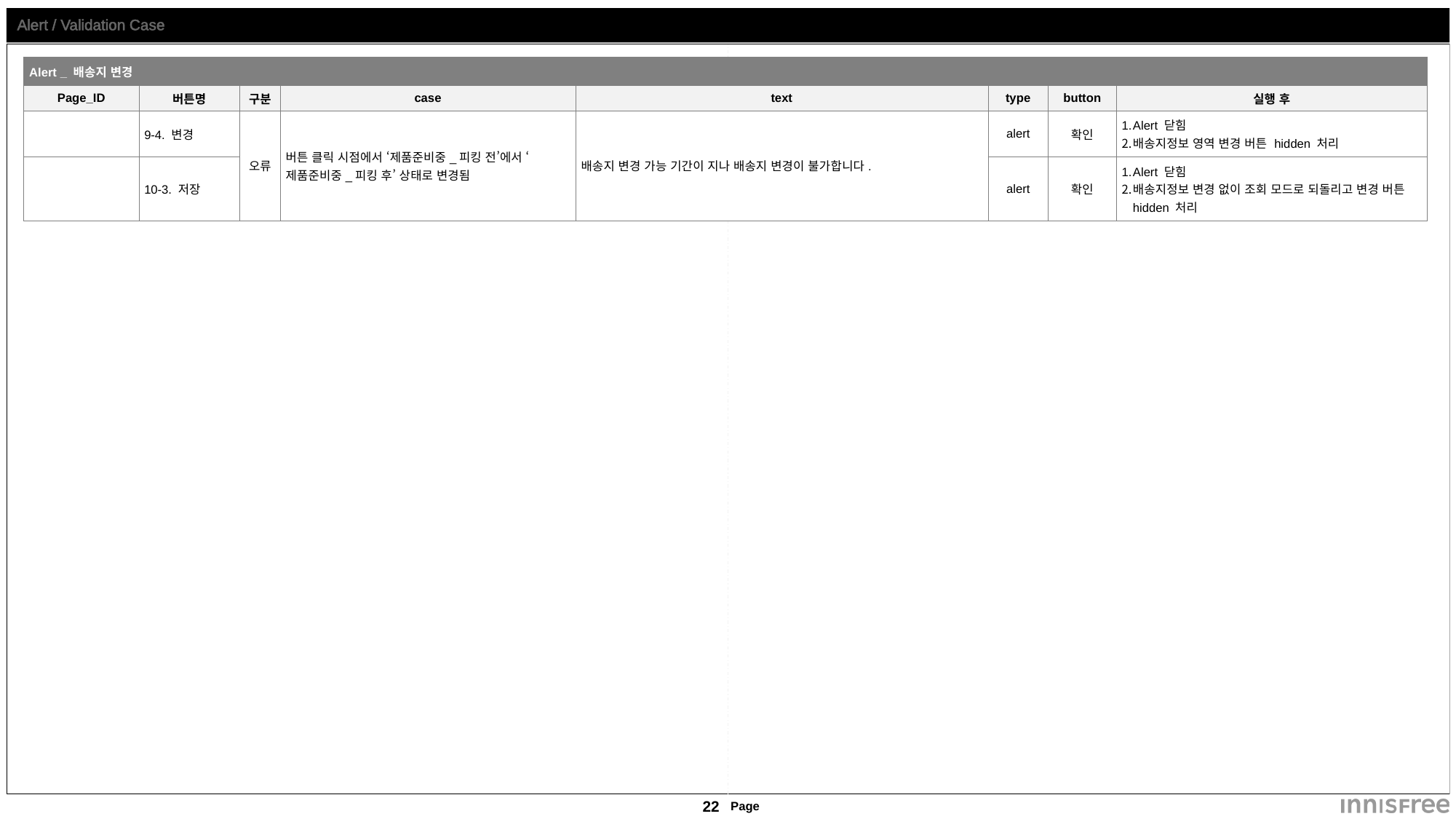

# Alert / Validation Case
| Alert \_ 배송지 변경 |  |  |  |  |  |  |  |
| --- | --- | --- | --- | --- | --- | --- | --- |
| Page\_ID | 버튼명 | 구분 | case | text | type | button | 실행 후 |
|  | 9-4. 변경 | 오류 | 버튼 클릭 시점에서 ‘제품준비중\_피킹 전’에서 ‘제품준비중\_피킹 후’ 상태로 변경됨 | 배송지 변경 가능 기간이 지나 배송지 변경이 불가합니다. | alert | 확인 | Alert 닫힘 배송지정보 영역 변경 버튼 hidden 처리 |
|  | 10-3. 저장 |  |  |  | alert | 확인 | Alert 닫힘 배송지정보 변경 없이 조회 모드로 되돌리고 변경 버튼 hidden 처리 |